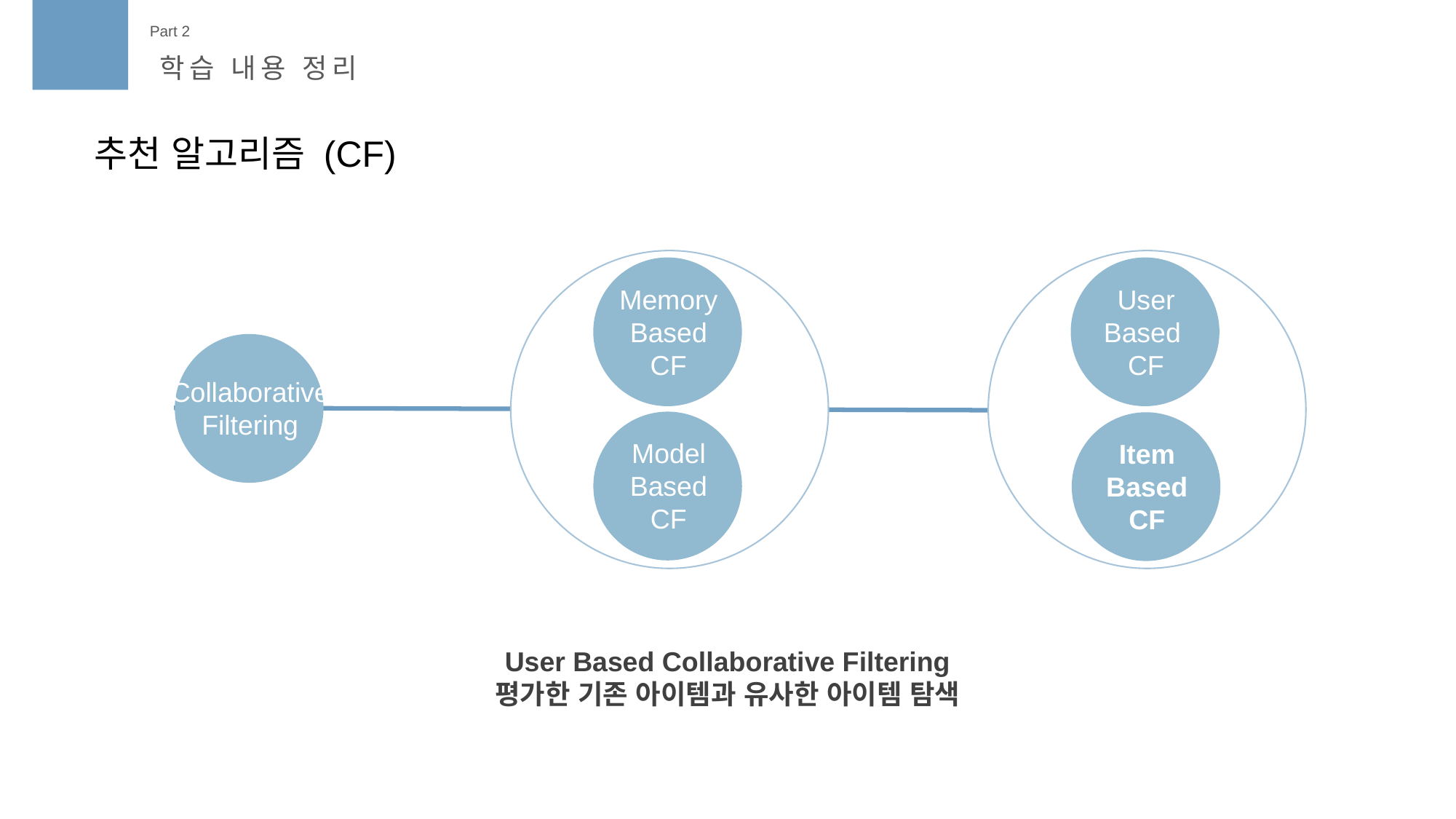

Part 2
학습 내용 정리
추천 알고리즘 (CF)

Memory
Based
CF

Model
Based
CF

User
Based
CF

Item
Based
CF

Collaborative
Filtering
User Based Collaborative Filtering
평가한 기존 아이템과 유사한 아이템 탐색